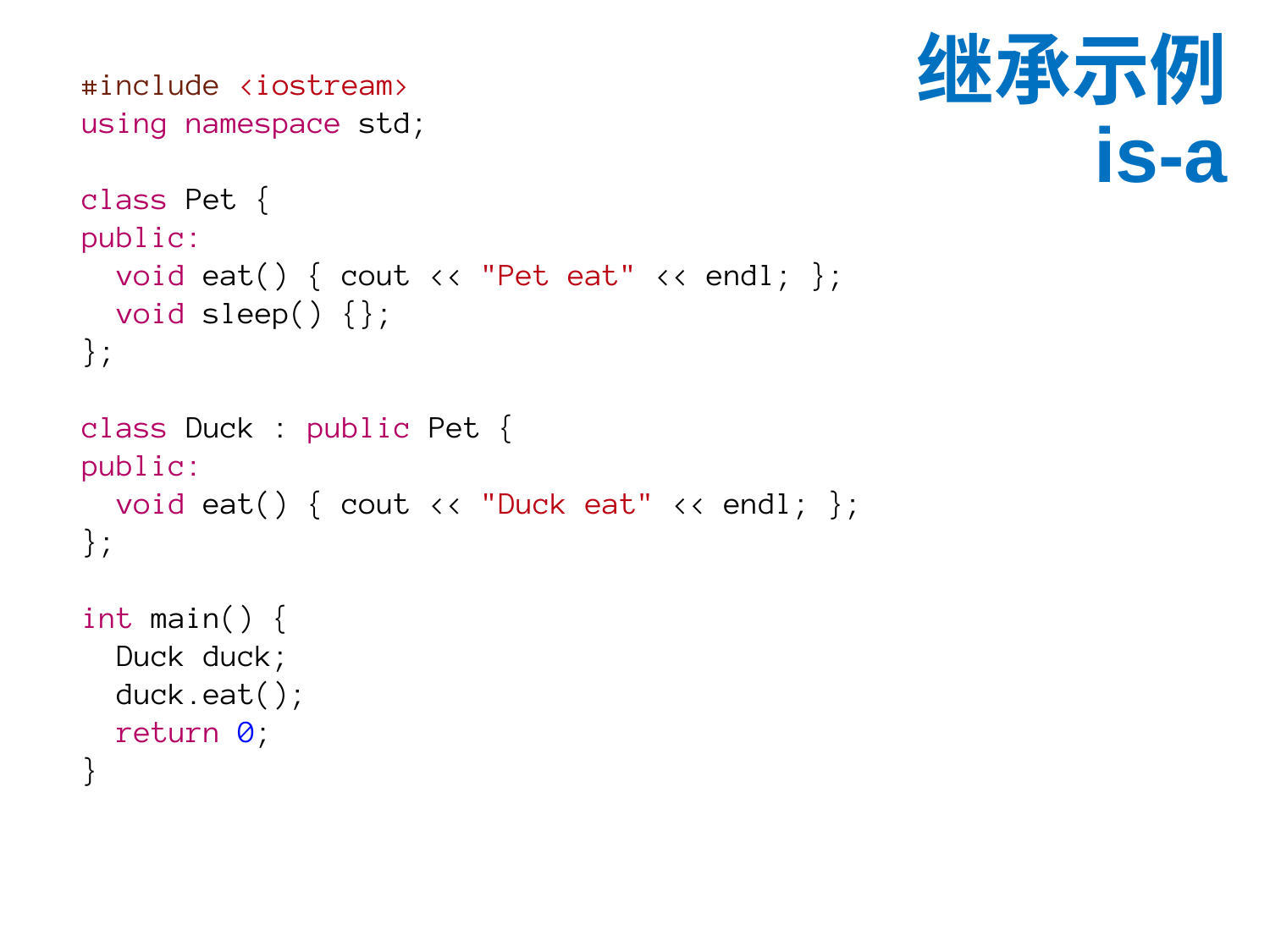

# 继承示例 is-a
#include <iostream>
using namespace std;

class Pet {
public:
  void eat() { cout << "Pet eat" << endl; };
  void sleep() {};
};

class Duck : public Pet {
public:
  void eat() { cout << "Duck eat" << endl; };
};

int main() {
  Duck duck;
  duck.eat();
  return 0;
}